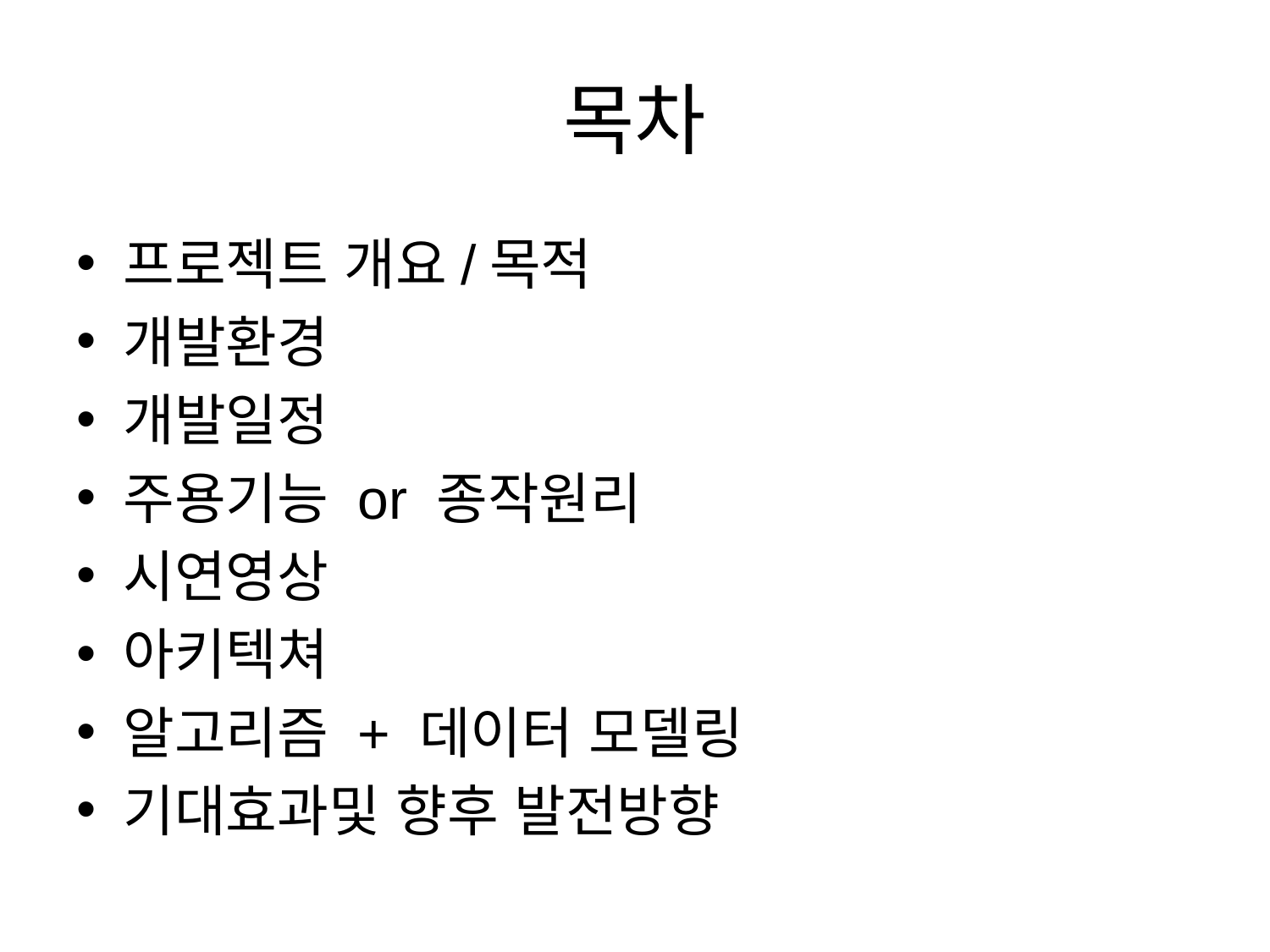

# 목차
프로젝트 개요/목적
개발환경
개발일정
주용기능 or 종작원리
시연영상
아키텍쳐
알고리즘 + 데이터 모델링
기대효과및 향후 발전방향